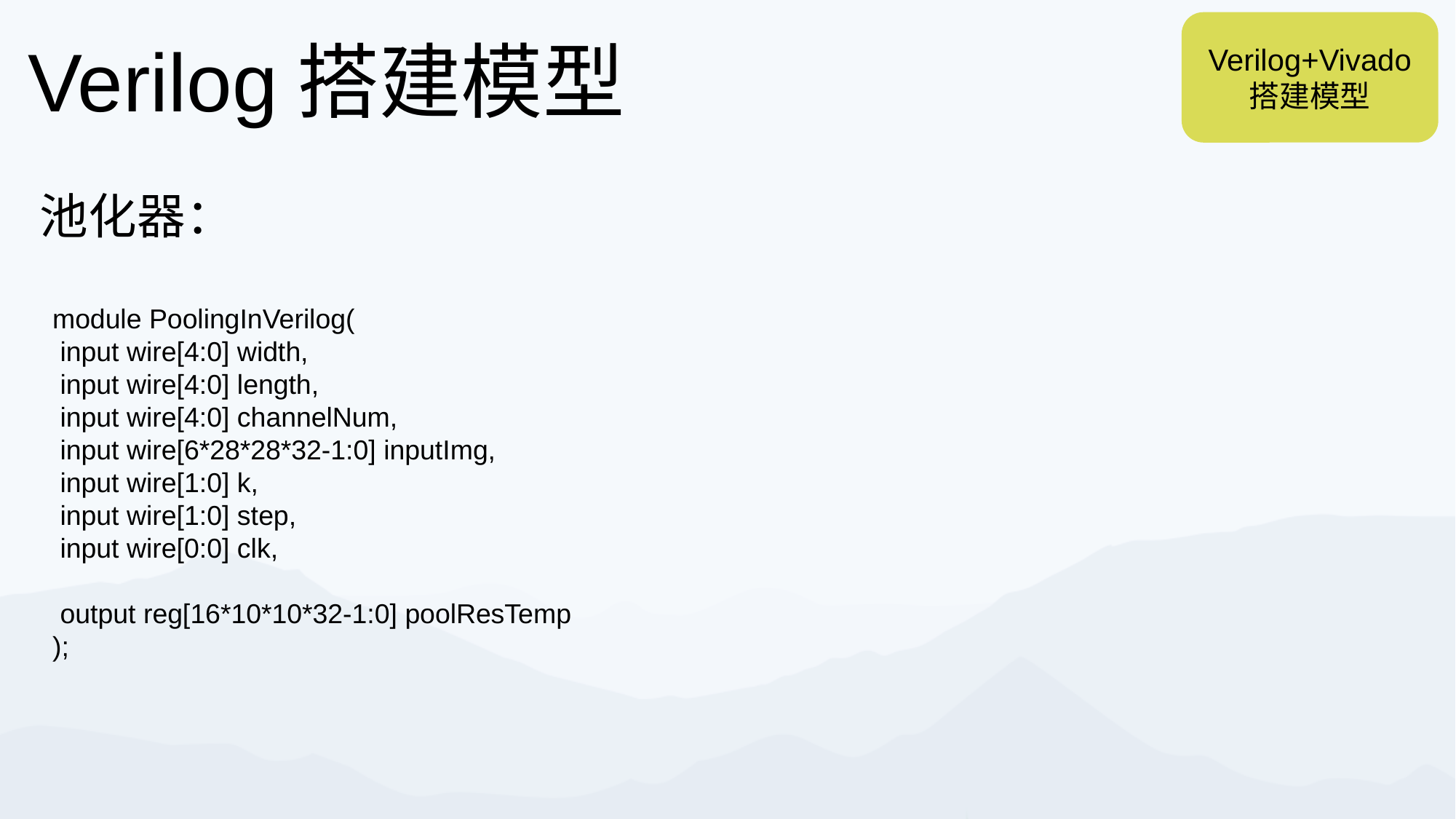

Verilog搭建模型
Verilog+Vivado
搭建模型
池化器：
module PoolingInVerilog(
 input wire[4:0] width,
 input wire[4:0] length,
 input wire[4:0] channelNum,
 input wire[6*28*28*32-1:0] inputImg,
 input wire[1:0] k,
 input wire[1:0] step,
 input wire[0:0] clk,

 output reg[16*10*10*32-1:0] poolResTemp
);